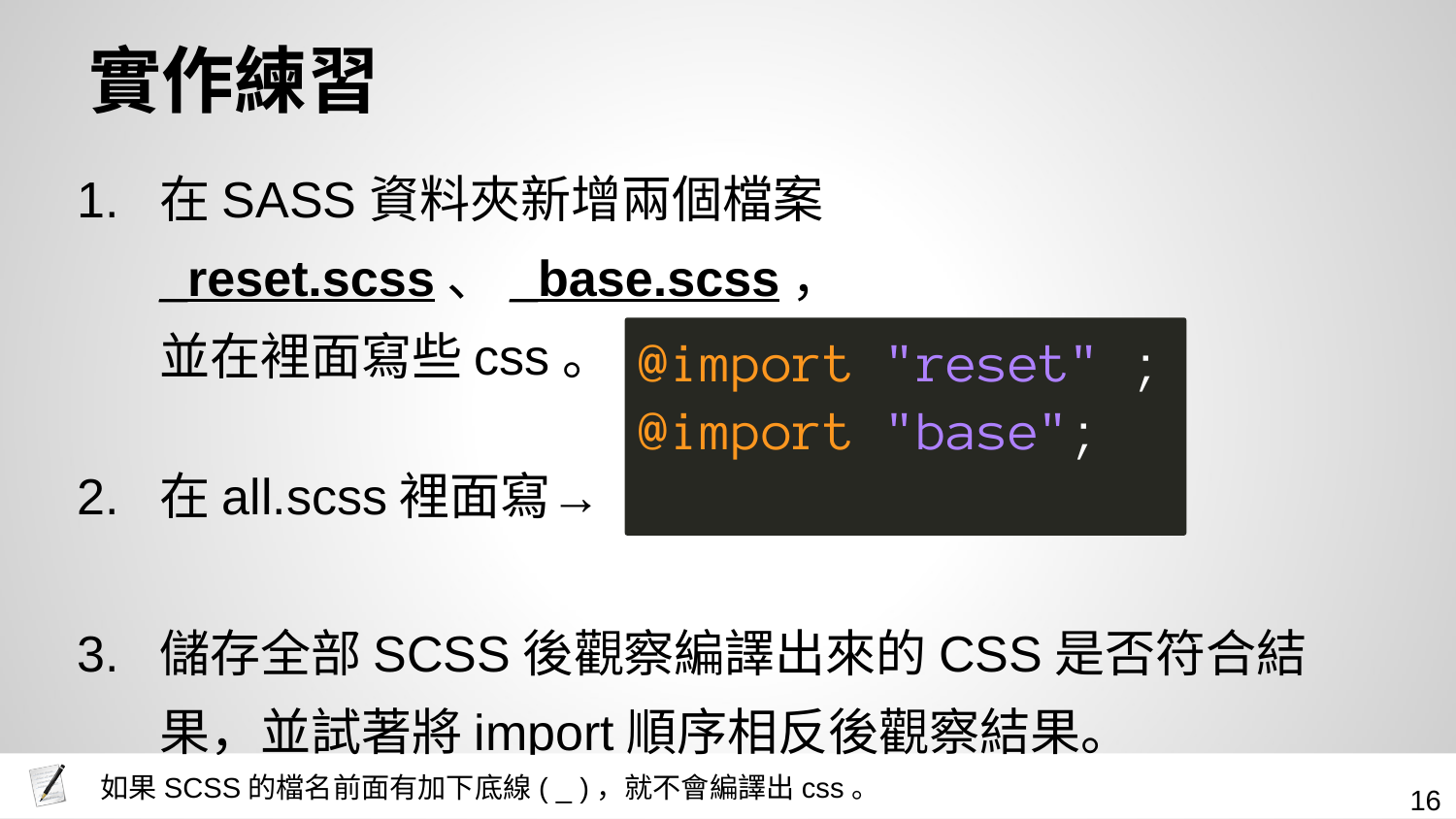

# 實作練習
在SASS資料夾新增兩個檔案 _reset.scss、_base.scss，
並在裡面寫些css。
在all.scss裡面寫→
儲存全部SCSS後觀察編譯出來的CSS是否符合結果，並試著將import順序相反後觀察結果。

@import "reset" ;
@import "base";

如果SCSS的檔名前面有加下底線( _ )，就不會編譯出css。
16